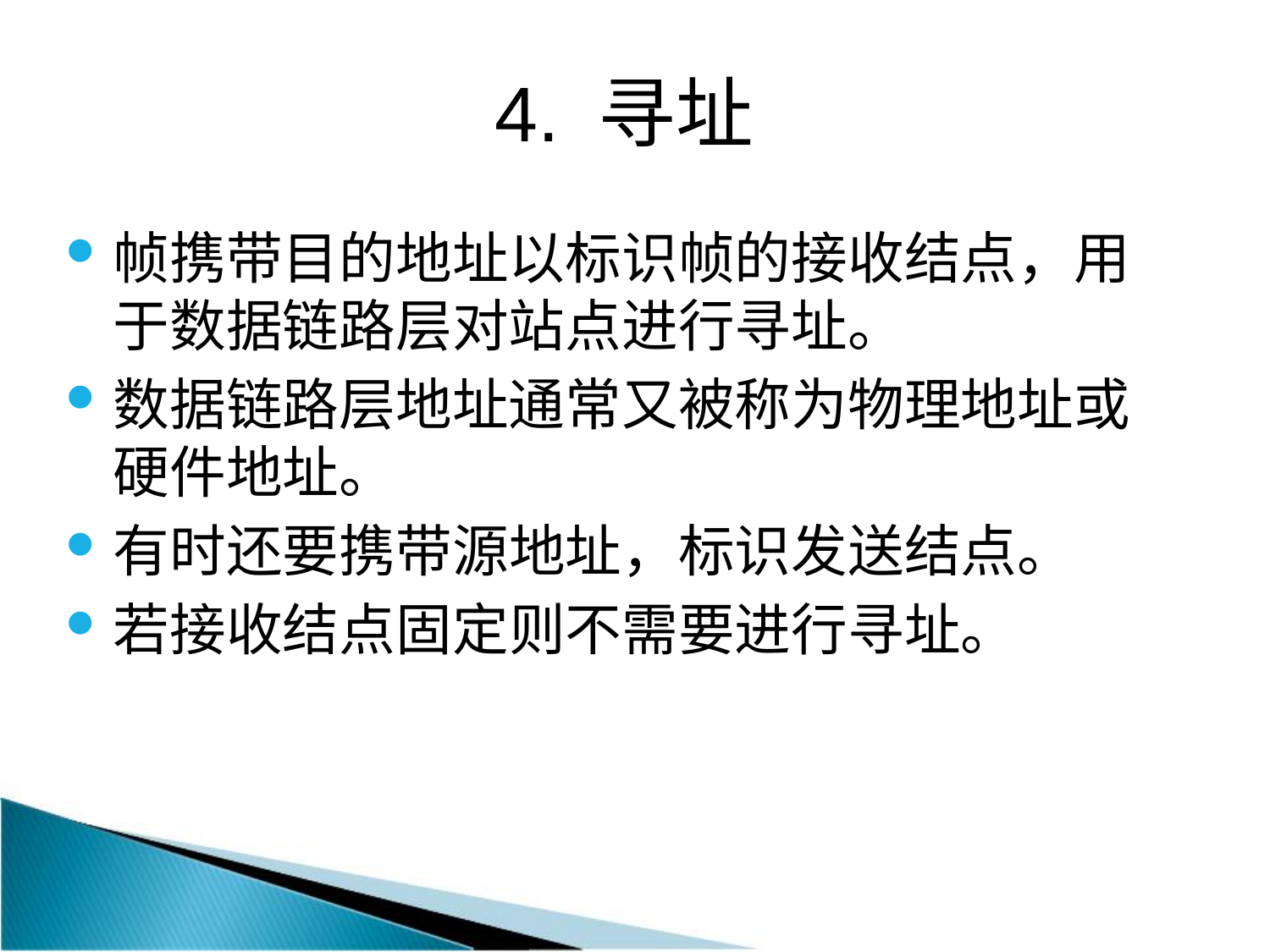

寻址
帧携带目的地址以标识帧的接收结点，用于数据链路层对站点进行寻址。
数据链路层地址通常又被称为物理地址或硬件地址。
有时还要携带源地址，标识发送结点。
若接收结点固定则不需要进行寻址。